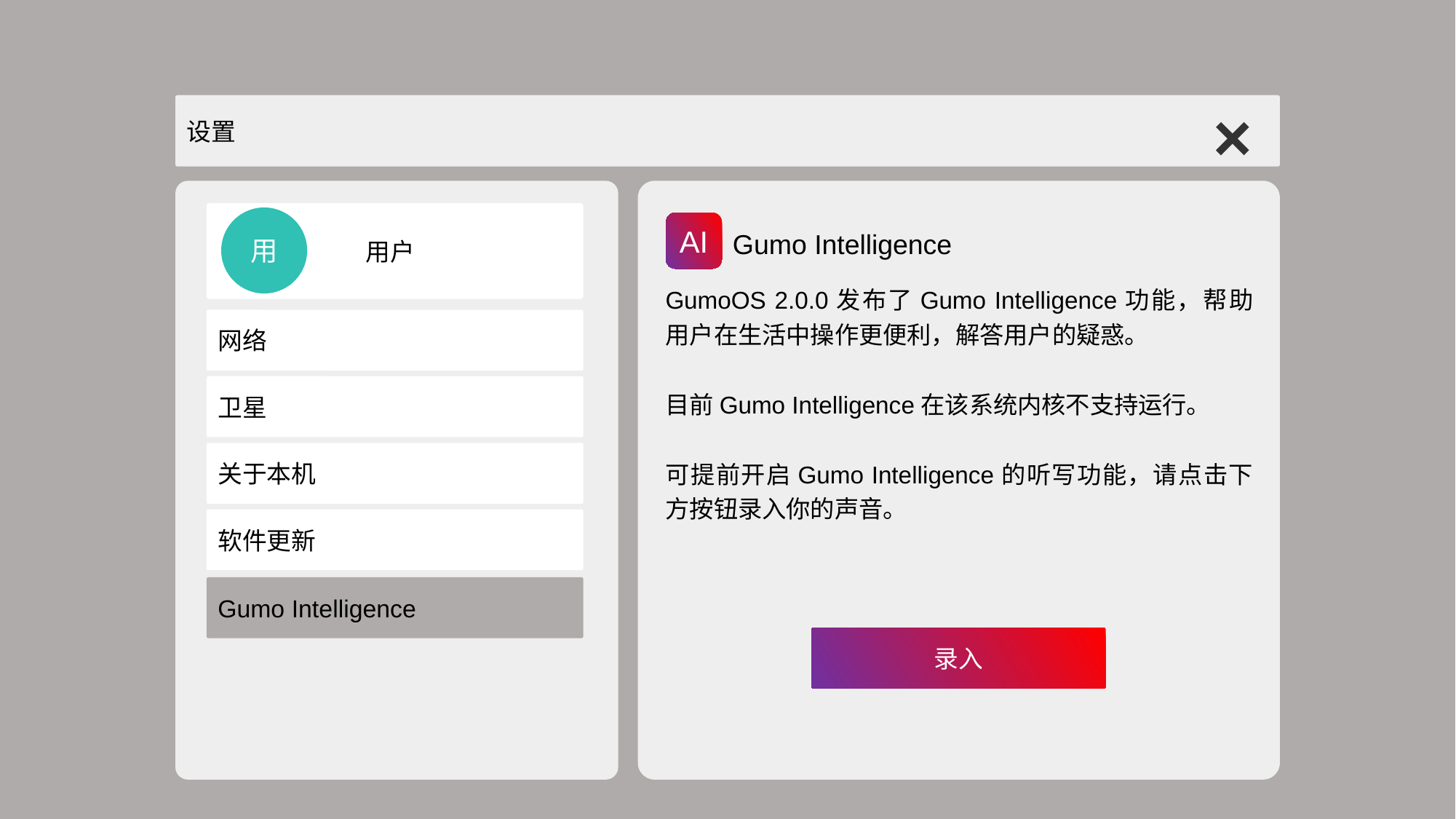

×
设置

	      用户
用
AI
Gumo Intelligence
GumoOS 2.0.0发布了Gumo Intelligence功能，帮助用户在生活中操作更便利，解答用户的疑惑。

目前Gumo Intelligence在该系统内核不支持运行。

可提前开启Gumo Intelligence的听写功能，请点击下方按钮录入你的声音。
网络
卫星
关于本机
软件更新
Gumo Intelligence
录入